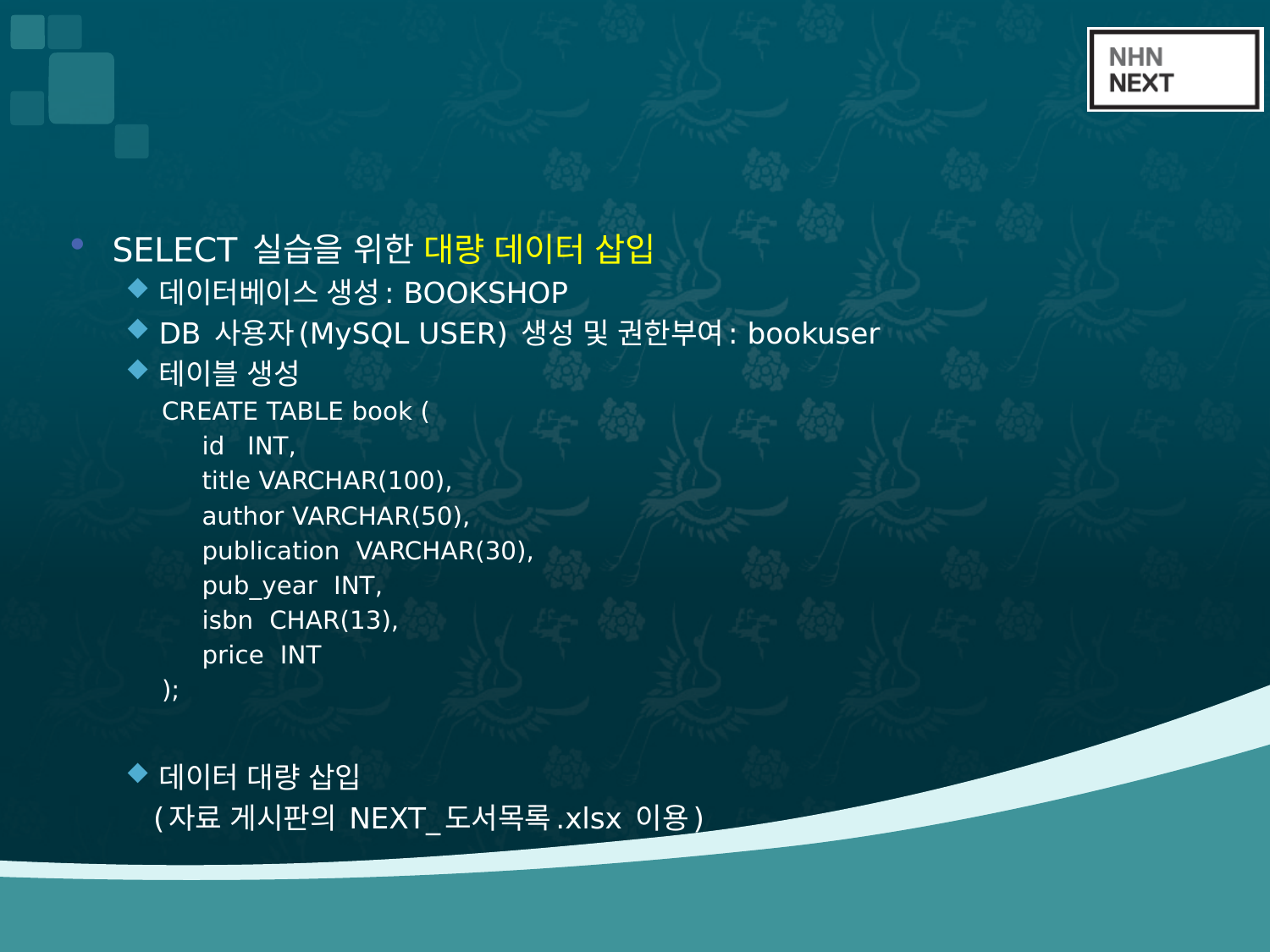

#
SELECT 실습을 위한 대량 데이터 삽입
데이터베이스 생성: BOOKSHOP
DB 사용자(MySQL USER) 생성 및 권한부여: bookuser
테이블 생성
  CREATE TABLE book (
       id 	INT,
       title VARCHAR(100),
       author VARCHAR(50),
       publication  VARCHAR(30),
       pub_year  INT,
       isbn  CHAR(13),
       price  INT
  );

데이터 대량 삽입
   (자료 게시판의 NEXT_도서목록.xlsx 이용)